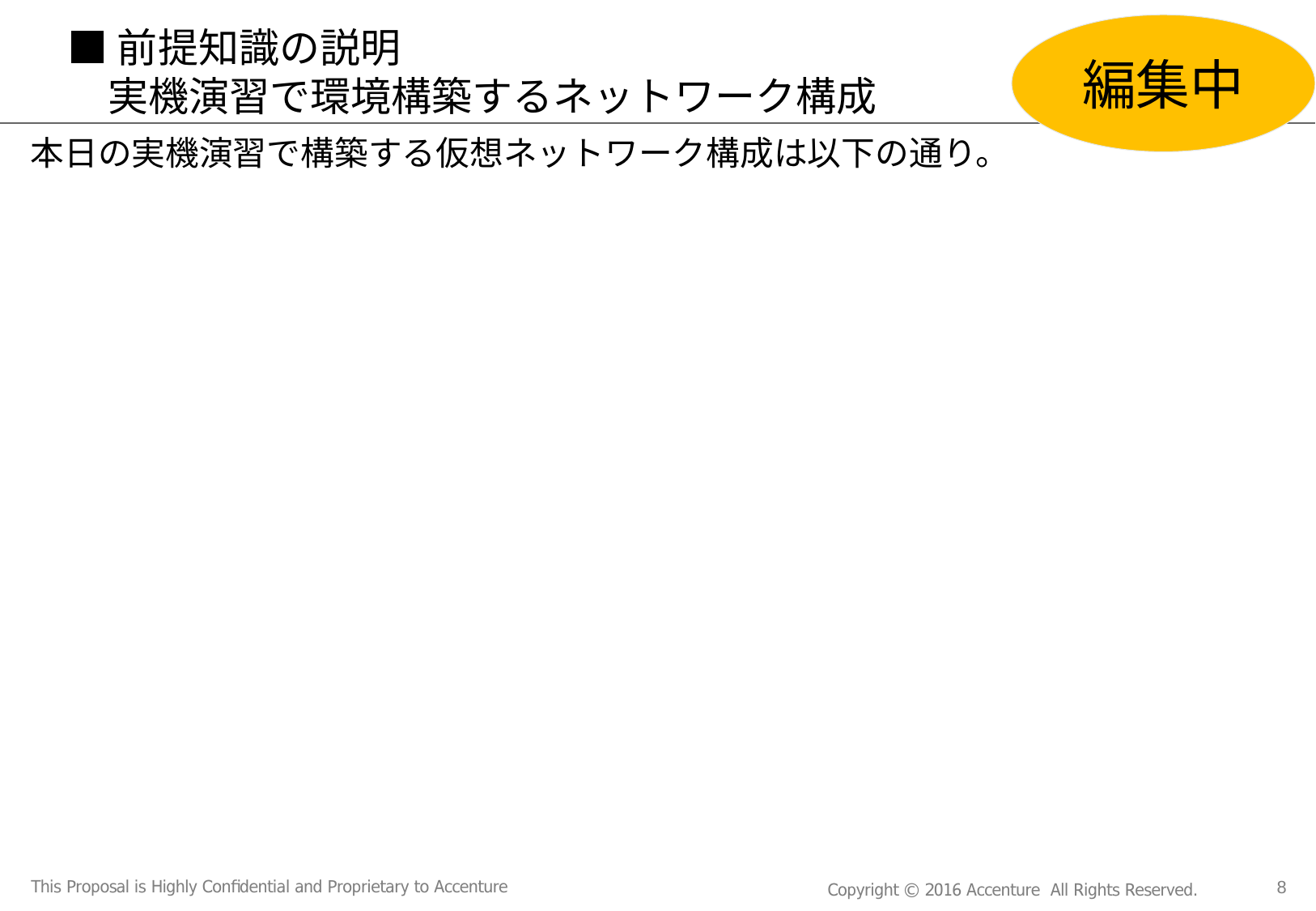

# ■前提知識の説明 　実機演習で環境構築するネットワーク構成
編集中
本日の実機演習で構築する仮想ネットワーク構成は以下の通り。